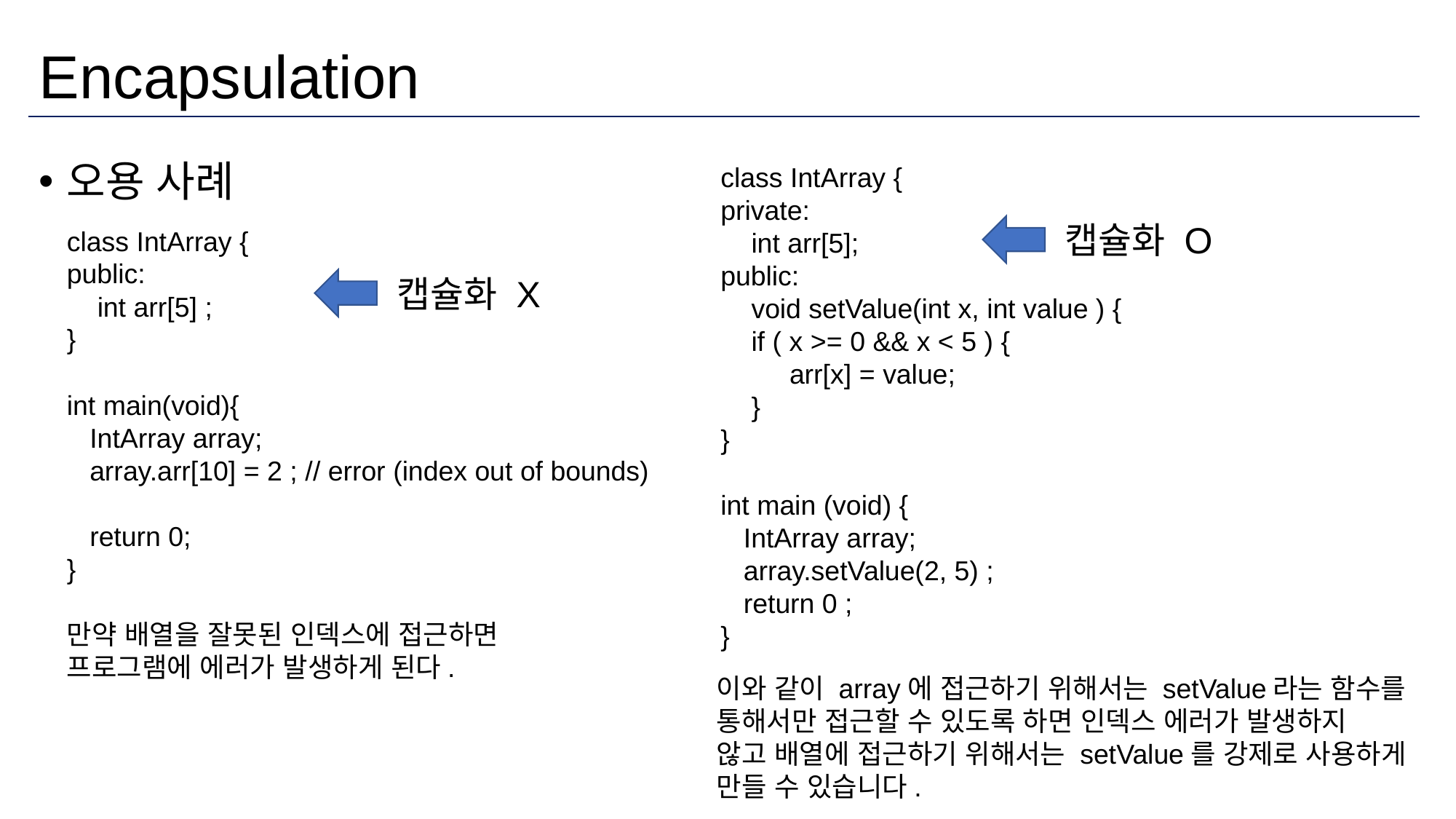

# Encapsulation
오용 사례
class IntArray {
private:
    int arr[5];
public:
    void setValue(int x, int value ) {
    if ( x >= 0 && x < 5 ) {
         arr[x] = value;
    }
}
int main (void) {
   IntArray array;
   array.setValue(2, 5) ;
   return 0 ;
}
캡슐화 O

class IntArray {
public:
    int arr[5] ;
}
int main(void){
   IntArray array;
   array.arr[10] = 2 ; // error (index out of bounds)
   return 0;
}

만약 배열을 잘못된 인덱스에 접근하면
프로그램에 에러가 발생하게 된다.

캡슐화 X

이와 같이 array에 접근하기 위해서는 setValue라는 함수를 통해서만 접근할 수 있도록 하면 인덱스 에러가 발생하지
않고 배열에 접근하기 위해서는 setValue를 강제로 사용하게 만들 수 있습니다.